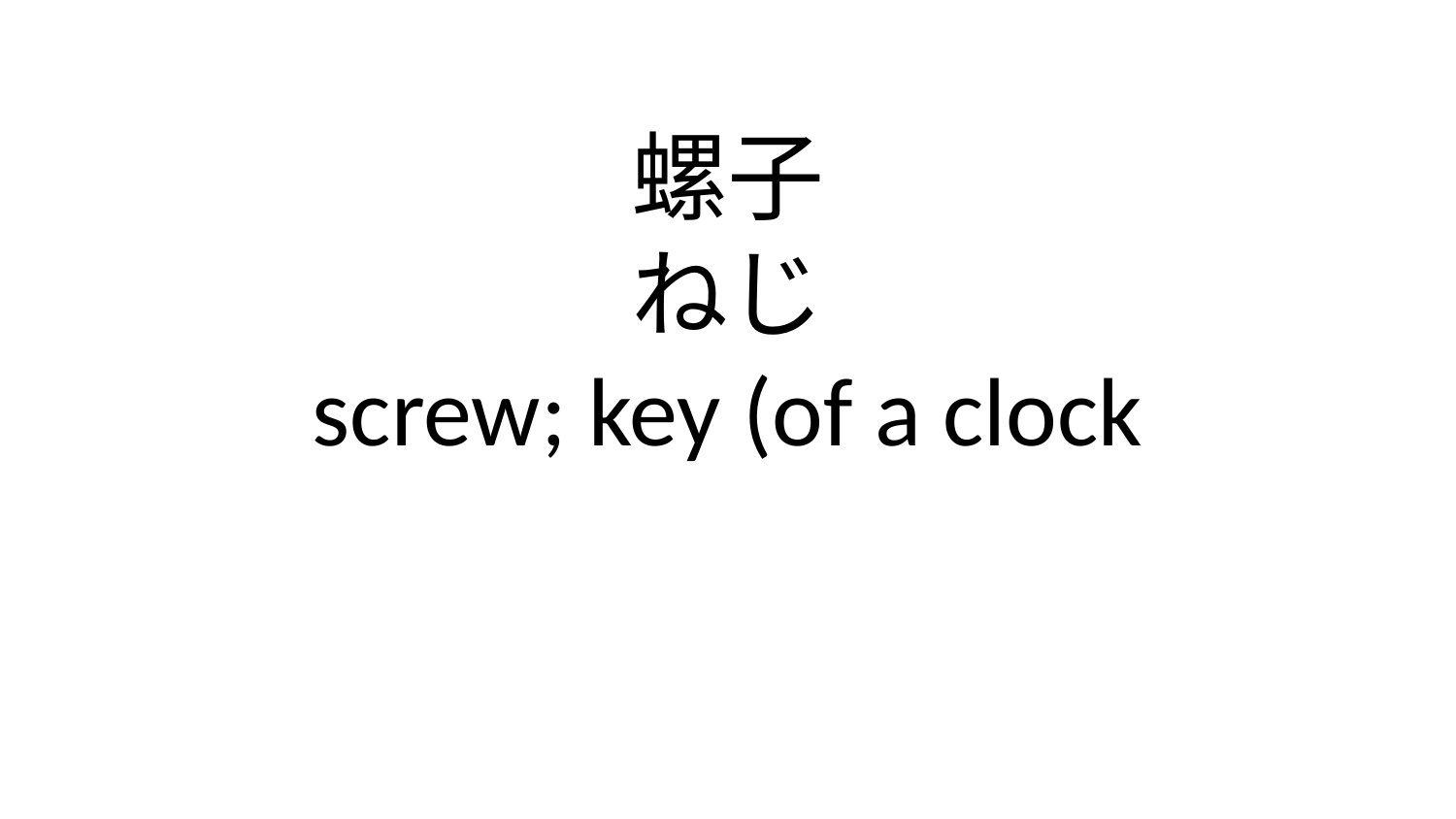

螺子
ねじ
screw; key (of a clock